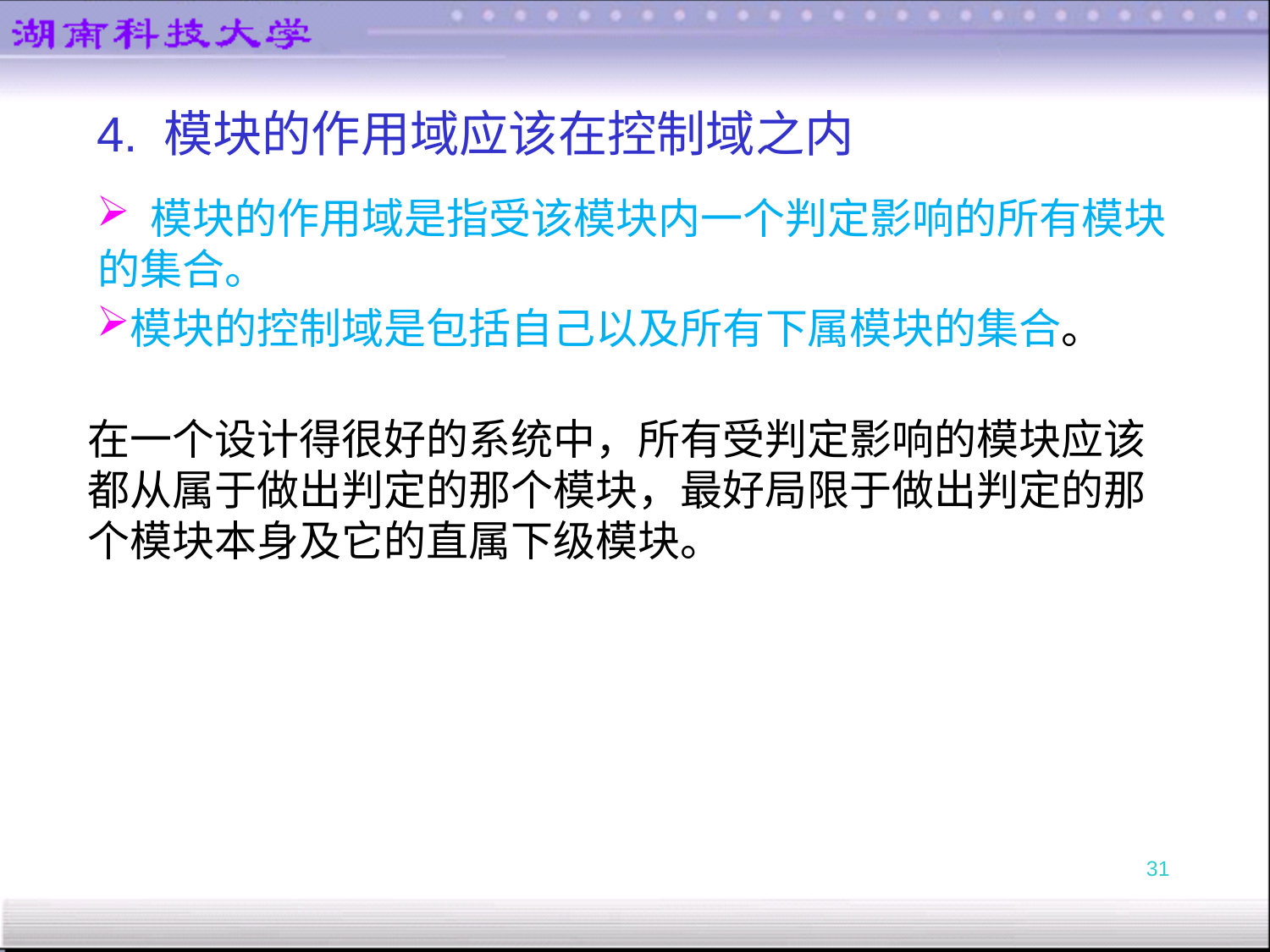

4. 模块的作用域应该在控制域之内
 模块的作用域是指受该模块内一个判定影响的所有模块的集合。
模块的控制域是包括自己以及所有下属模块的集合。
在一个设计得很好的系统中，所有受判定影响的模块应该都从属于做出判定的那个模块，最好局限于做出判定的那个模块本身及它的直属下级模块。
31